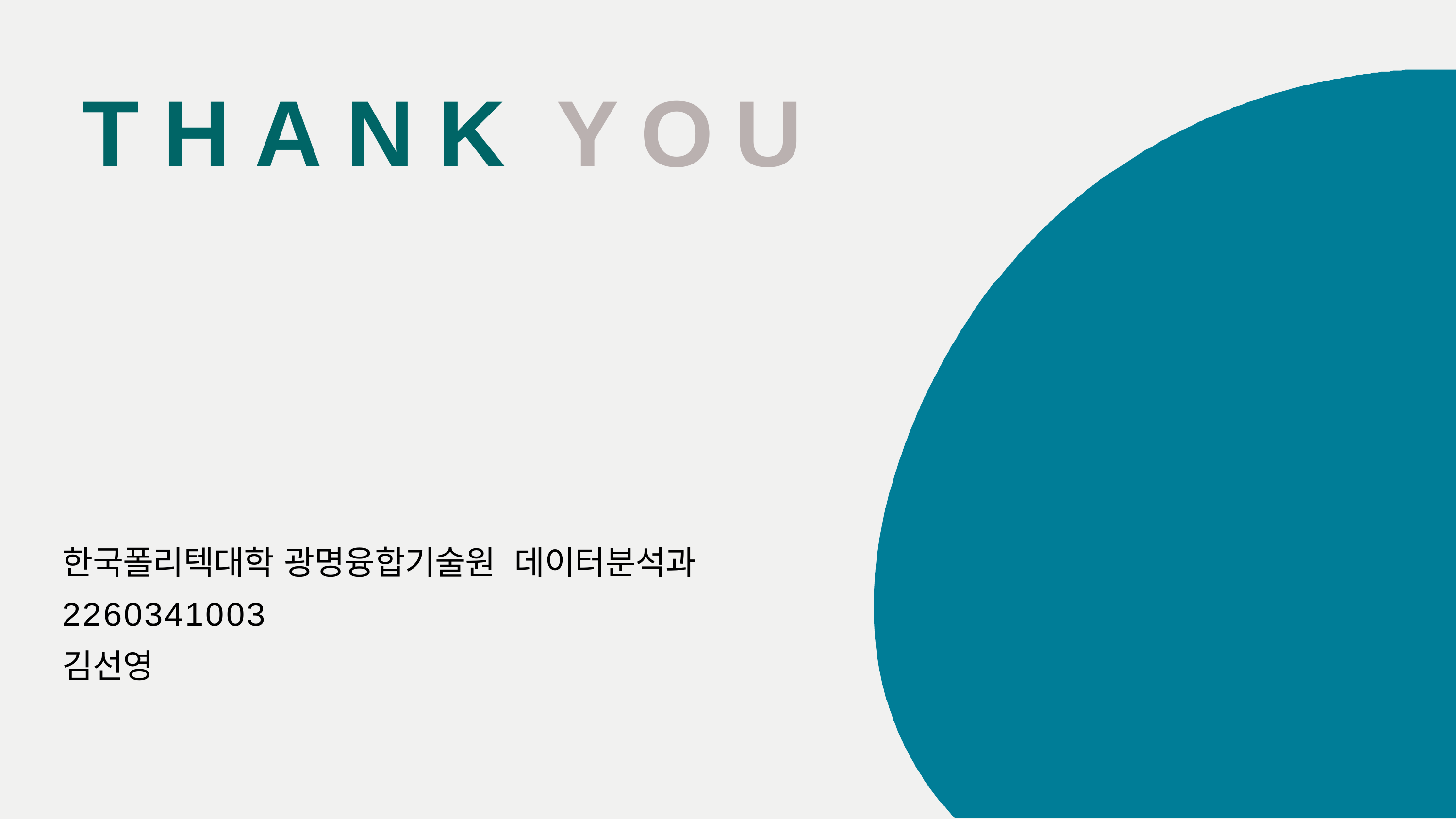

# THANK YOU
한국폴리텍대학 광명융합기술원  데이터분석과
2260341003
김선영